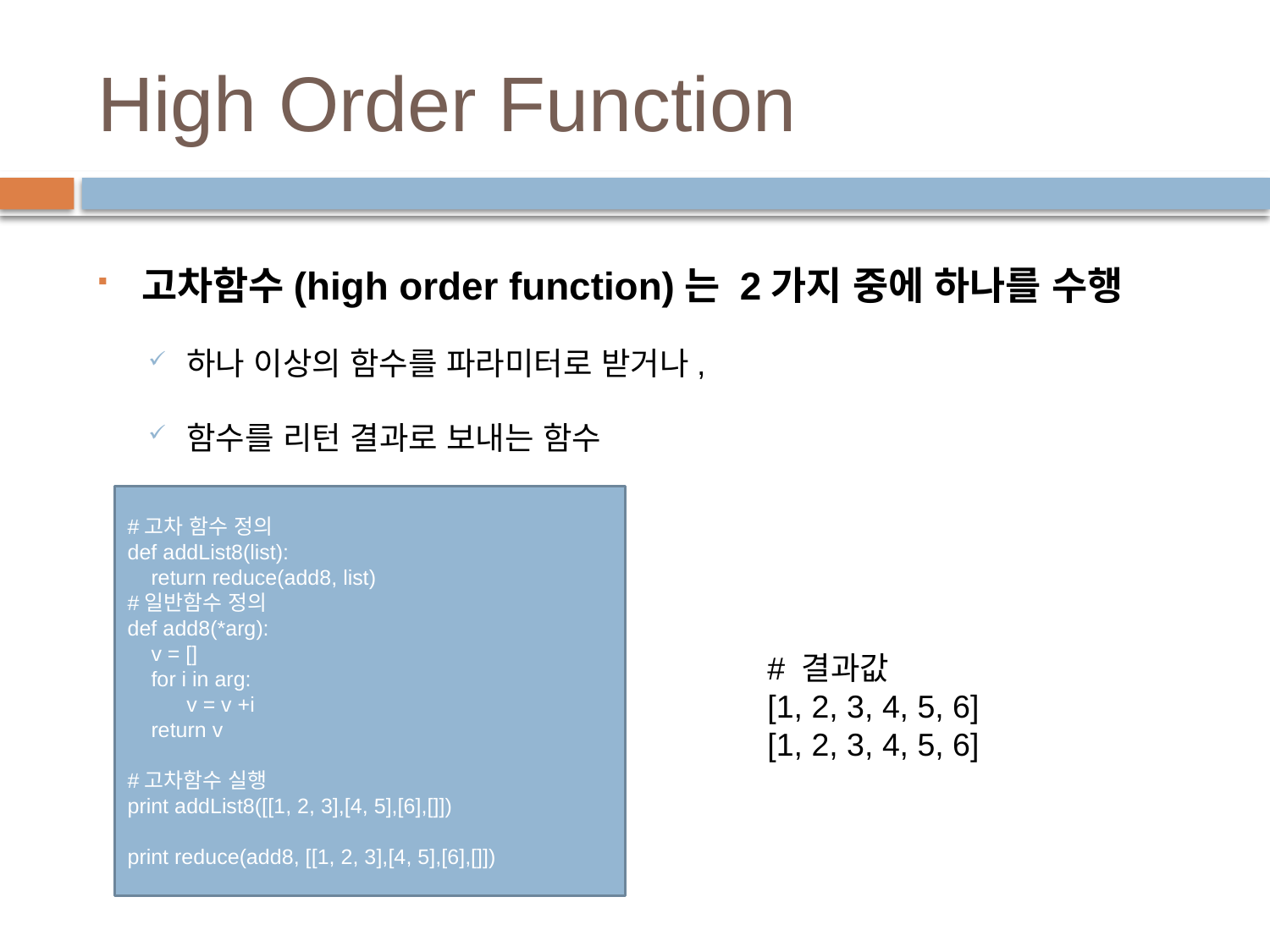

# High Order Function
고차함수(high order function)는 2가지 중에 하나를 수행
하나 이상의 함수를 파라미터로 받거나,
함수를 리턴 결과로 보내는 함수
#고차 함수 정의
def addList8(list):
    return reduce(add8, list)
#일반함수 정의
def add8(*arg):
    v = []
    for i in arg:
          v = v +i
    return v

#고차함수 실행
print addList8([[1, 2, 3],[4, 5],[6],[]])

print reduce(add8, [[1, 2, 3],[4, 5],[6],[]])
# 결과값
[1, 2, 3, 4, 5, 6]
[1, 2, 3, 4, 5, 6]